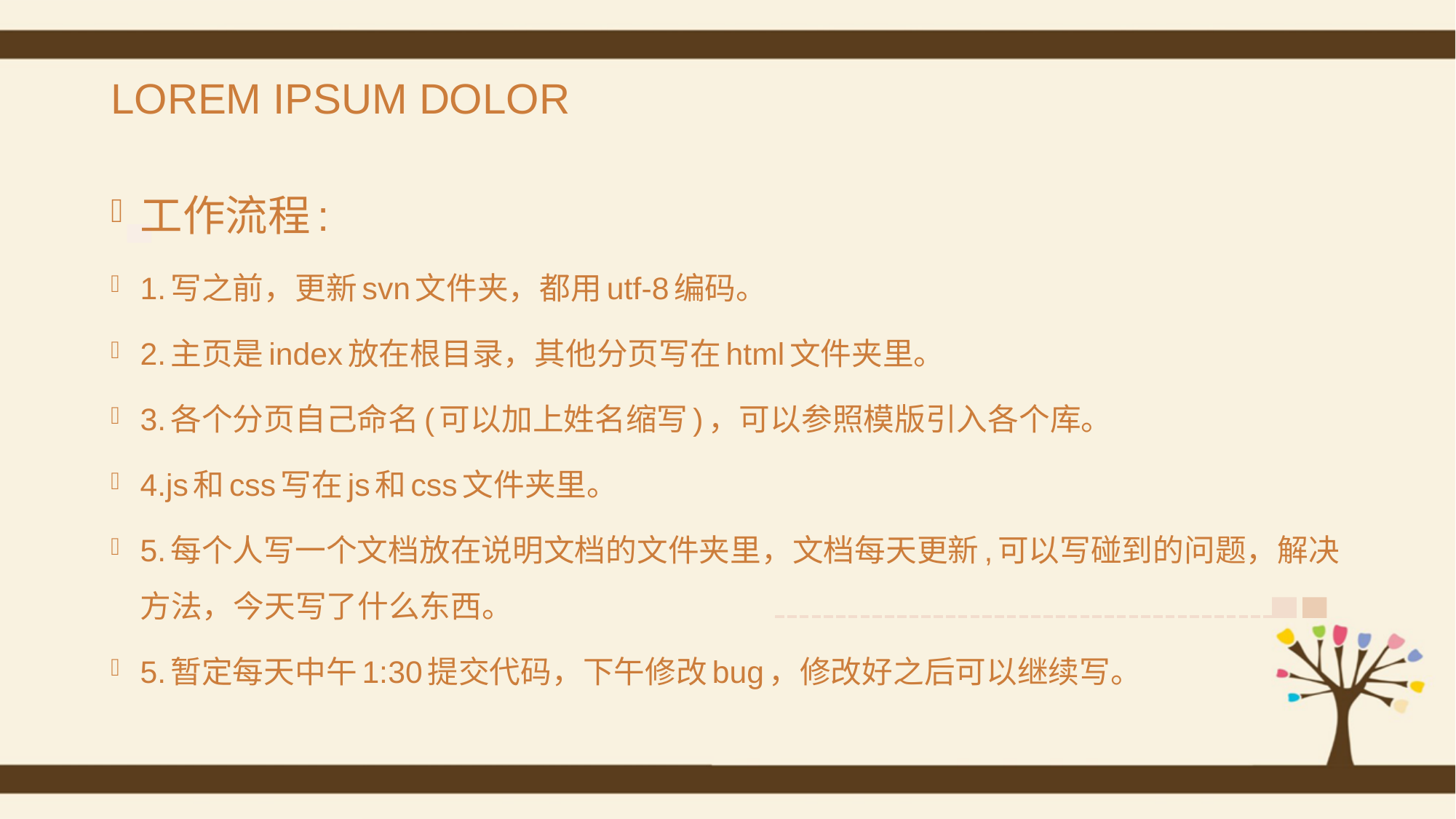

# LOREM IPSUM DOLOR
工作流程:
1.写之前，更新svn文件夹，都用utf-8编码。
2.主页是index放在根目录，其他分页写在html文件夹里。
3.各个分页自己命名(可以加上姓名缩写)，可以参照模版引入各个库。
4.js和css写在js和css文件夹里。
5.每个人写一个文档放在说明文档的文件夹里，文档每天更新,可以写碰到的问题，解决方法，今天写了什么东西。
5.暂定每天中午1:30提交代码，下午修改bug，修改好之后可以继续写。